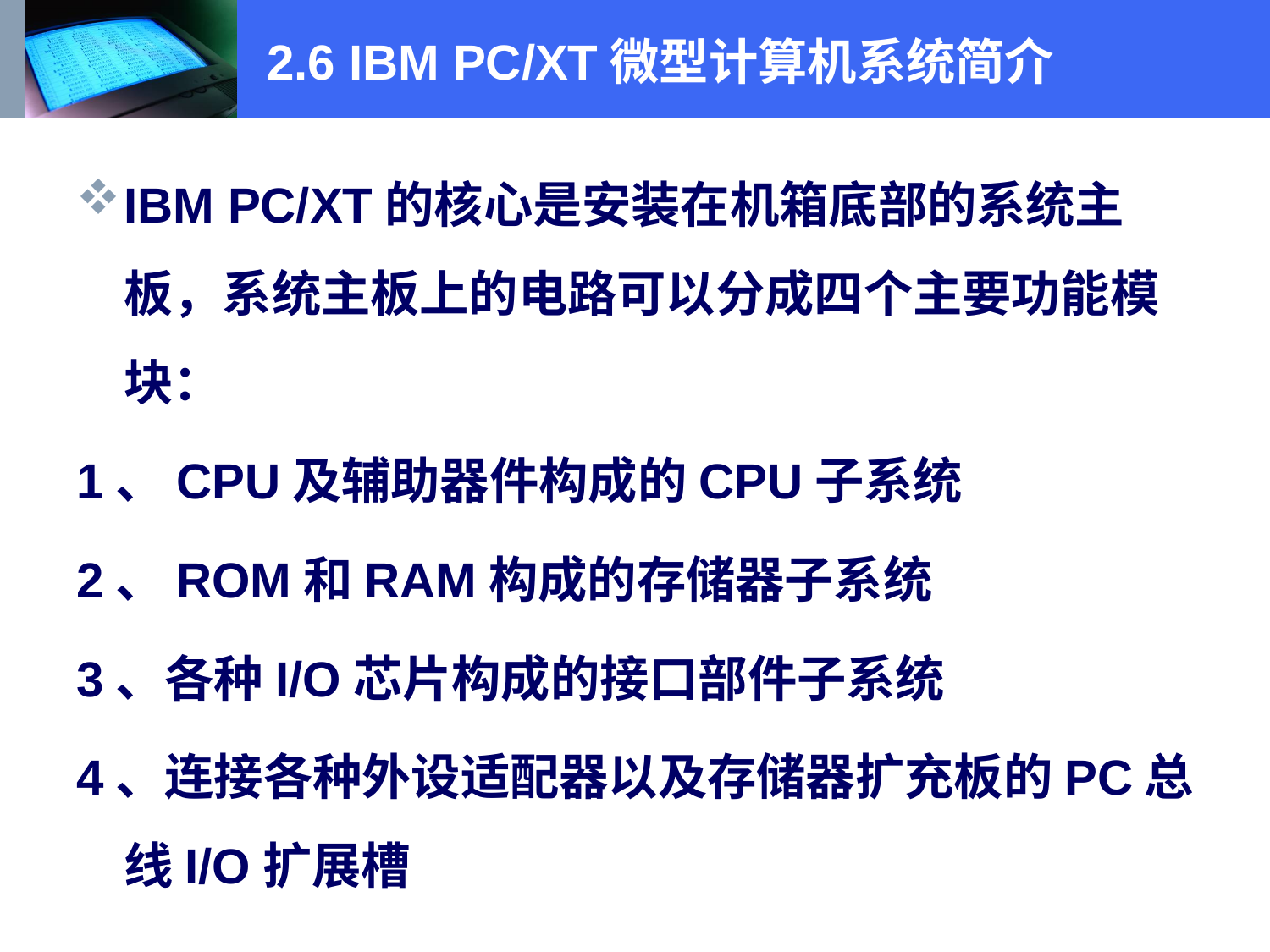

# 2.6 IBM PC/XT微型计算机系统简介
IBM PC/XT的核心是安装在机箱底部的系统主板，系统主板上的电路可以分成四个主要功能模块：
1、CPU及辅助器件构成的CPU子系统
2、ROM和RAM构成的存储器子系统
3、各种I/O芯片构成的接口部件子系统
4、连接各种外设适配器以及存储器扩充板的PC总线I/O扩展槽